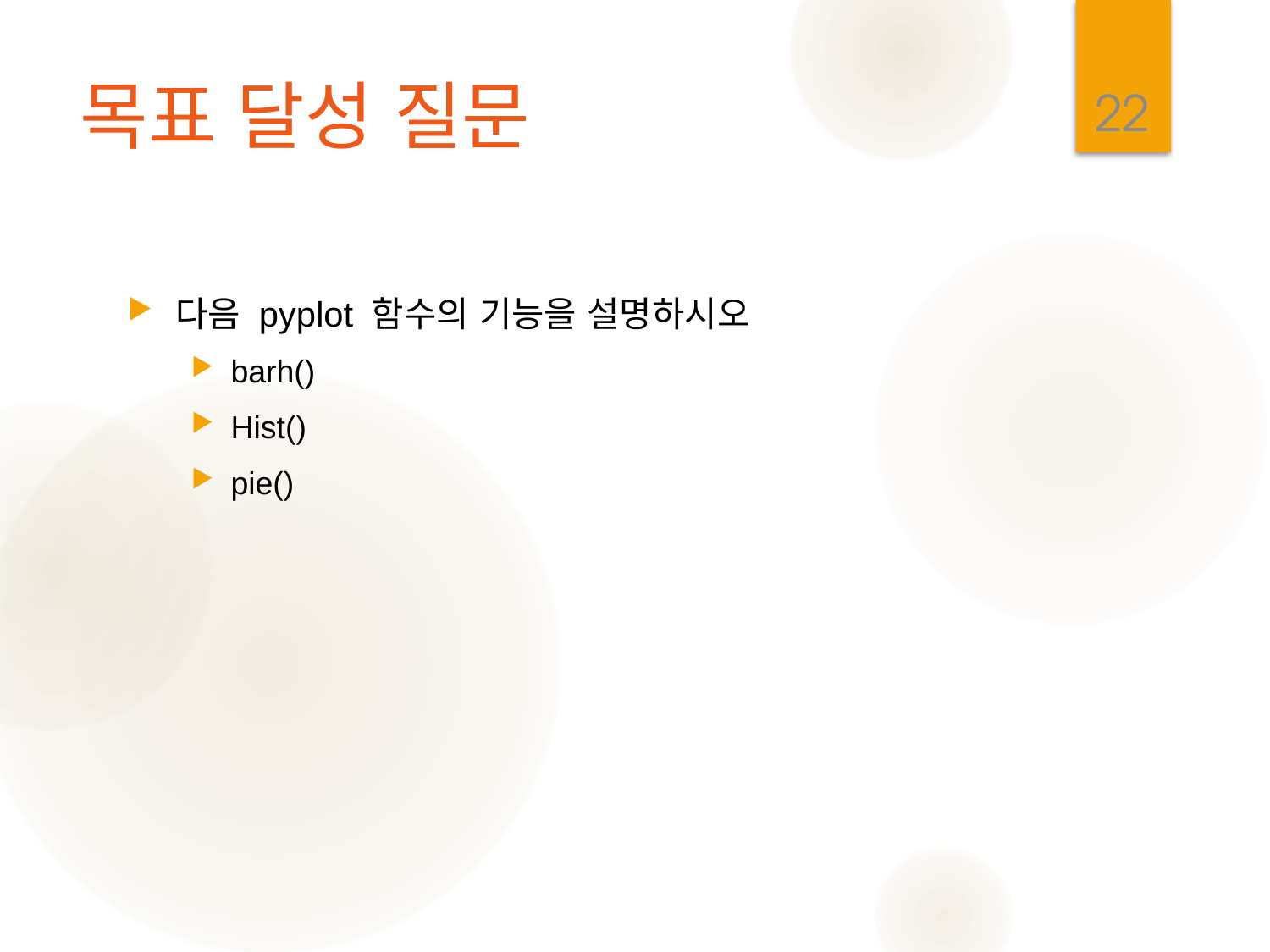

22
# 목표 달성 질문
다음 pyplot 함수의 기능을 설명하시오
barh()
Hist()
pie()